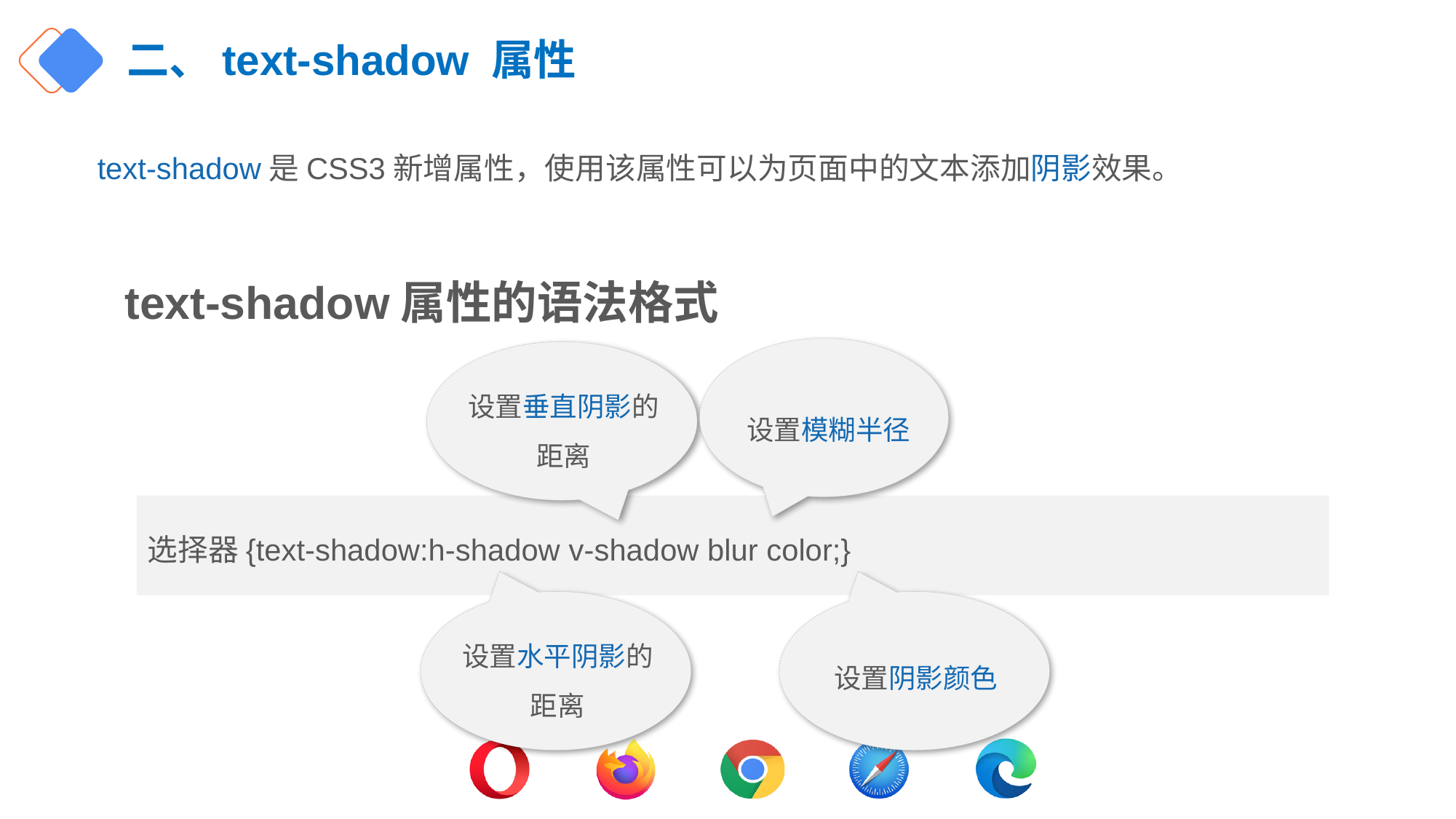

# 二、text-shadow 属性
text-shadow是CSS3新增属性，使用该属性可以为页面中的文本添加阴影效果。

text-shadow属性的语法格式

设置模糊半径

设置垂直阴影的距离

选择器{text-shadow:h-shadow v-shadow blur color;}

设置水平阴影的距离

设置阴影颜色